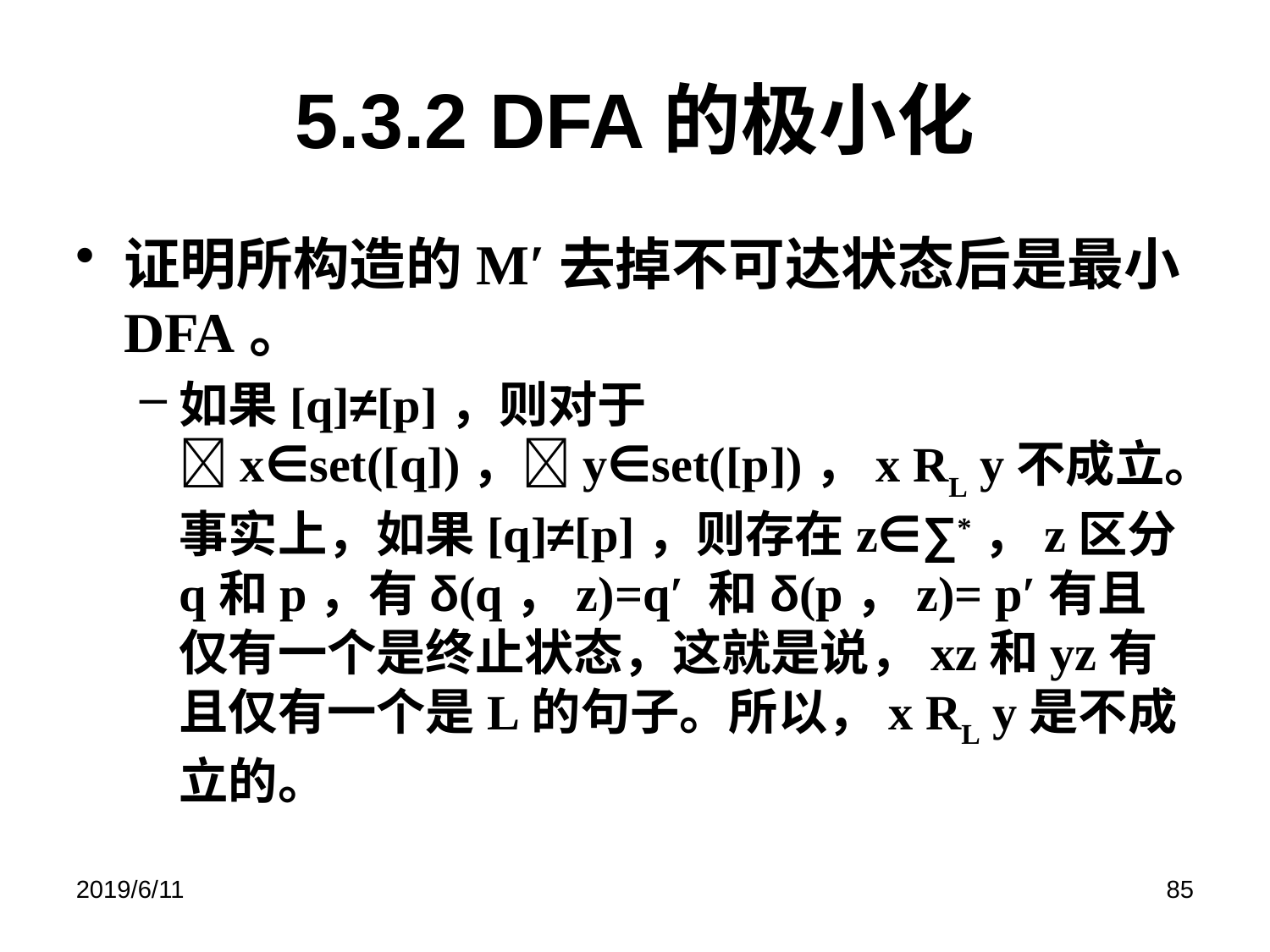

# 5.3.2 DFA的极小化
证明所构造的M′去掉不可达状态后是最小DFA。
如果[q]≠[p]，则对于∀x∈set([q])，∀y∈set([p])，x RL y不成立。事实上，如果[q]≠[p]，则存在z∈∑*，z区分q和p，有δ(q，z)=q′ 和δ(p，z)= p′有且仅有一个是终止状态，这就是说，xz和yz有且仅有一个是L的句子。所以，x RL y是不成立的。
2019/6/11
85